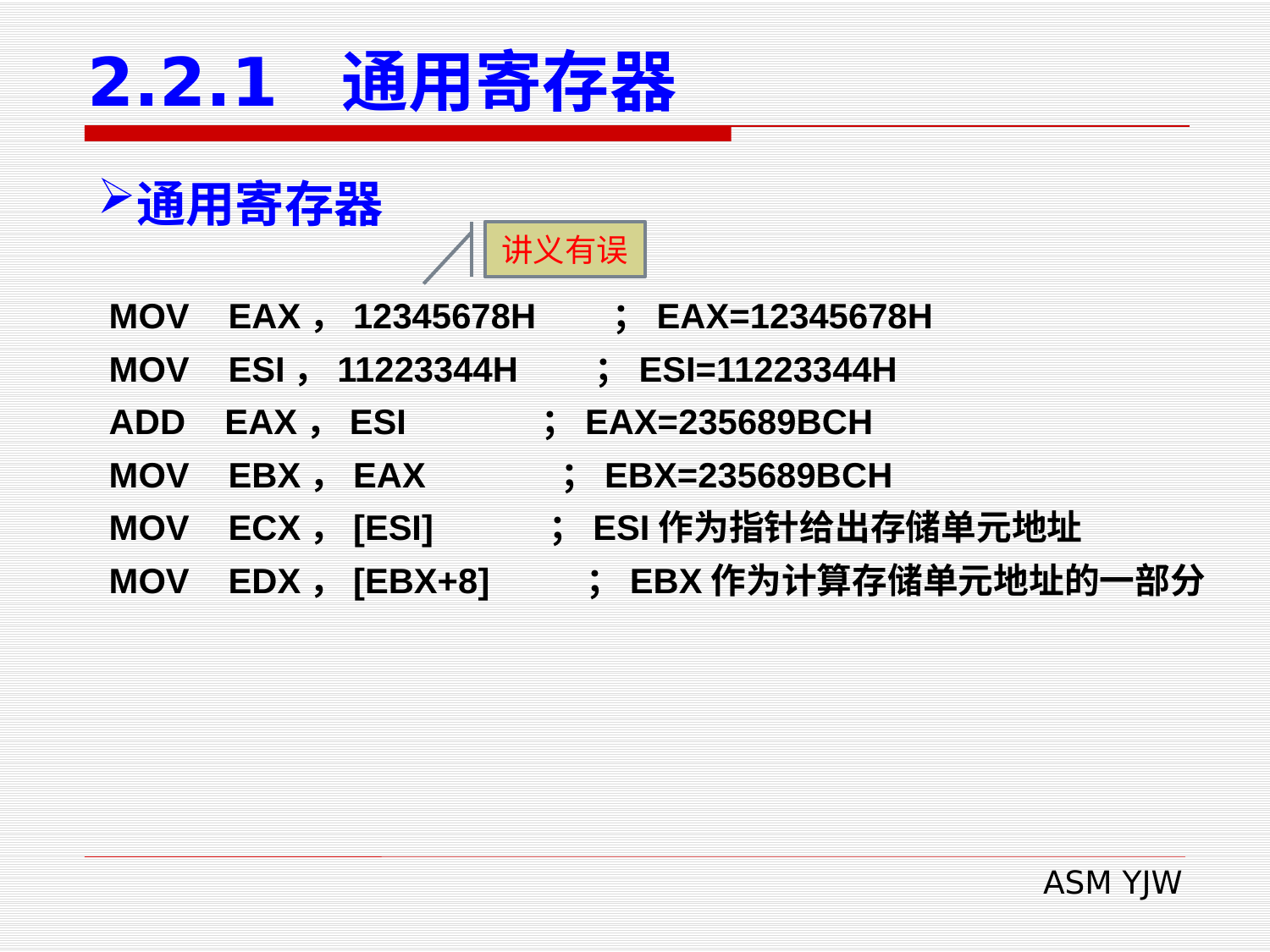

# 2.2.1  通用寄存器
通用寄存器
讲义有误
MOV    EAX，12345678H       ；EAX=12345678H
MOV    ESI，11223344H       ；ESI=11223344H
ADD    EAX，ESI             ；EAX=235689BCH
MOV    EBX，EAX             ；EBX=235689BCH
MOV    ECX，[ESI]           ；ESI作为指针给出存储单元地址
MOV    EDX，[EBX+8]         ；EBX作为计算存储单元地址的一部分